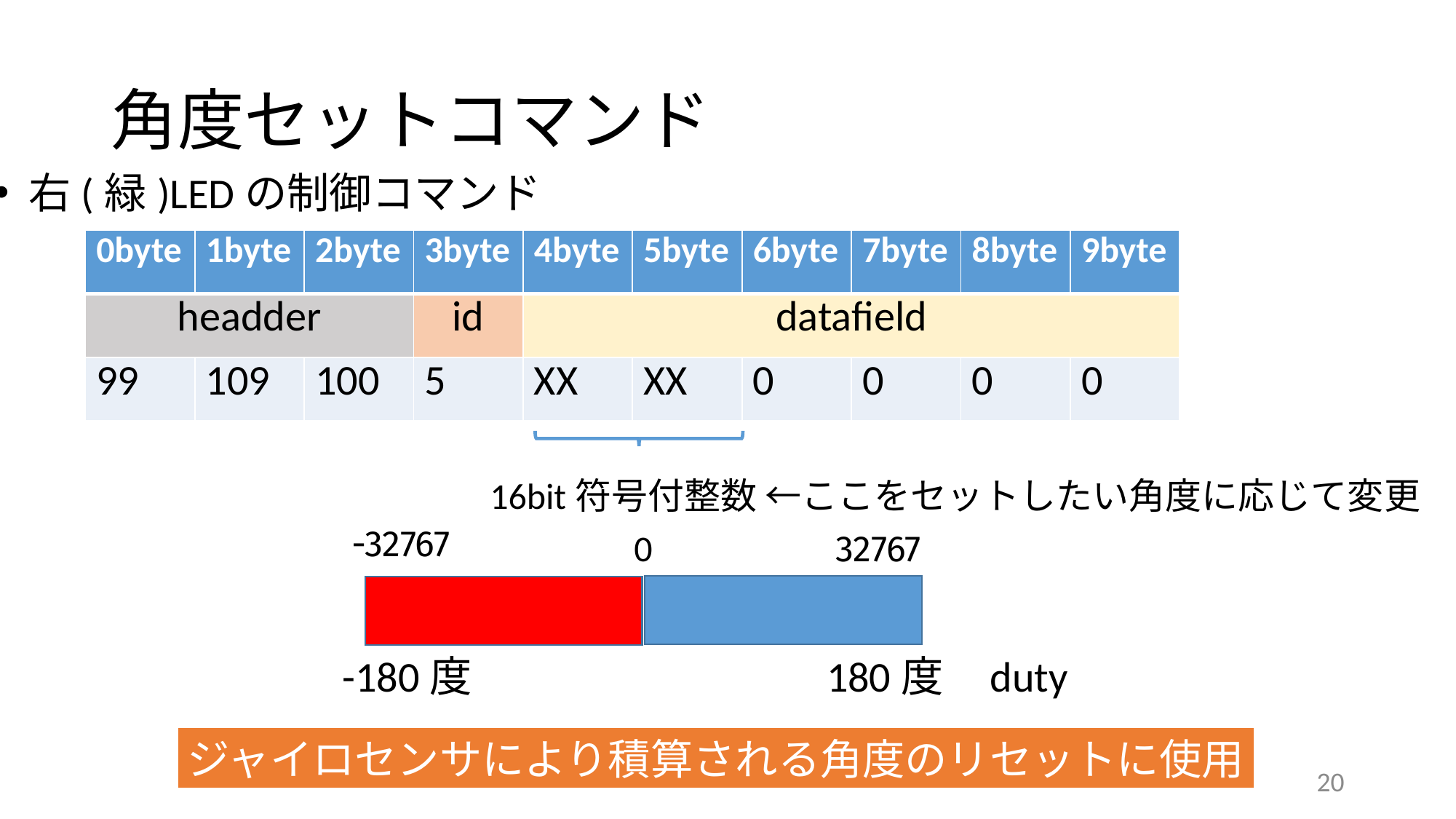

# 角度セットコマンド
右(緑)LEDの制御コマンド
| 0byte | 1byte | 2byte | 3byte | 4byte | 5byte | 6byte | 7byte | 8byte | 9byte |
| --- | --- | --- | --- | --- | --- | --- | --- | --- | --- |
| headder |  |  | id | datafield |  |  |  |  |  |
| 99 | 109 | 100 | 5 | XX | XX | 0 | 0 | 0 | 0 |

16bit符号付整数 ←ここをセットしたい角度に応じて変更
-32767
0
32767

-180度
180度
duty
ジャイロセンサにより積算される角度のリセットに使用
20